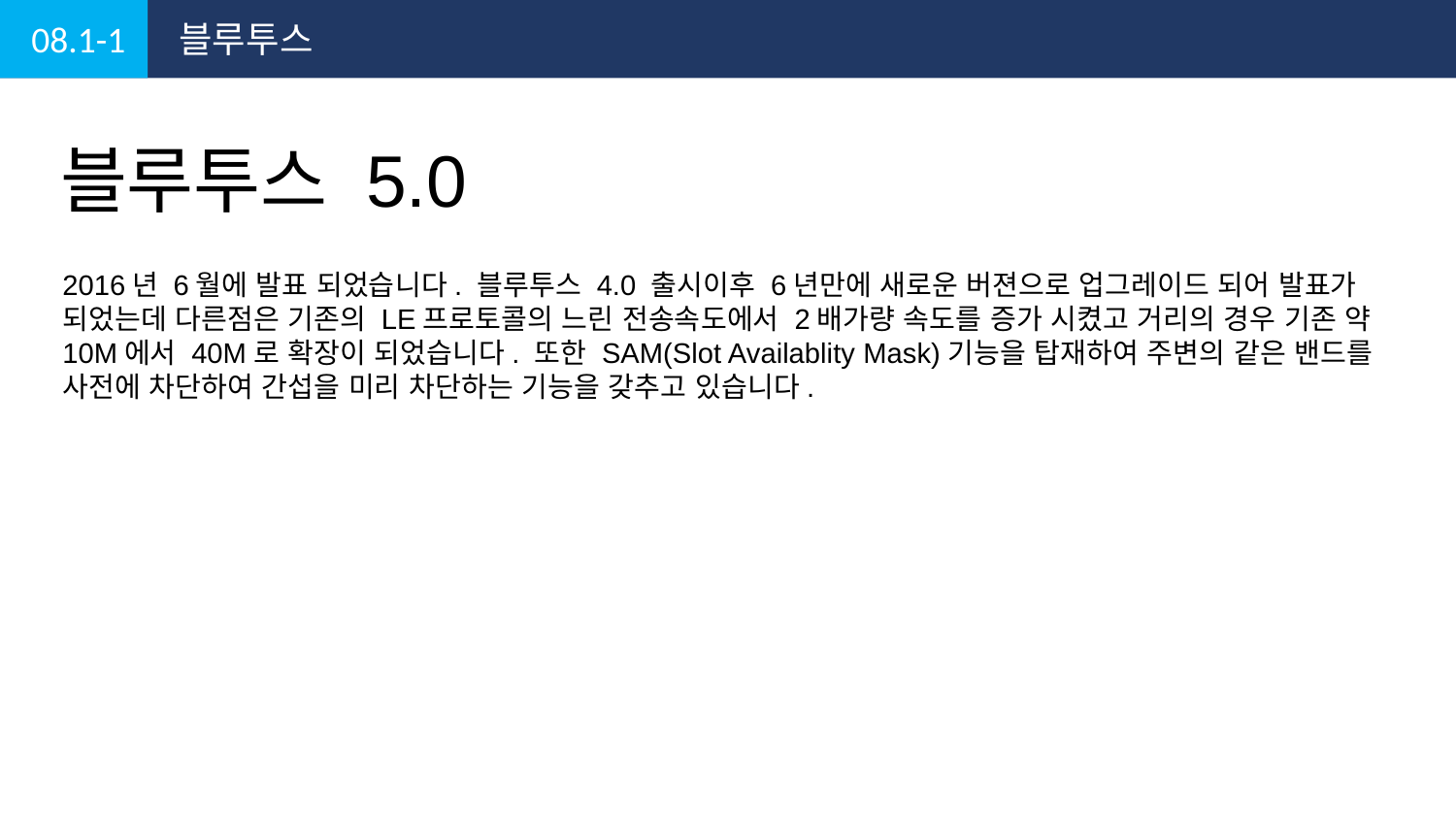

08.1-1
블루투스
블루투스 5.0
2016년 6월에 발표 되었습니다. 블루투스 4.0 출시이후 6년만에 새로운 버젼으로 업그레이드 되어 발표가 되었는데 다른점은 기존의 LE프로토콜의 느린 전송속도에서 2배가량 속도를 증가 시켰고 거리의 경우 기존 약 10M에서 40M로 확장이 되었습니다. 또한 SAM(Slot Availablity Mask)기능을 탑재하여 주변의 같은 밴드를 사전에 차단하여 간섭을 미리 차단하는 기능을 갖추고 있습니다.